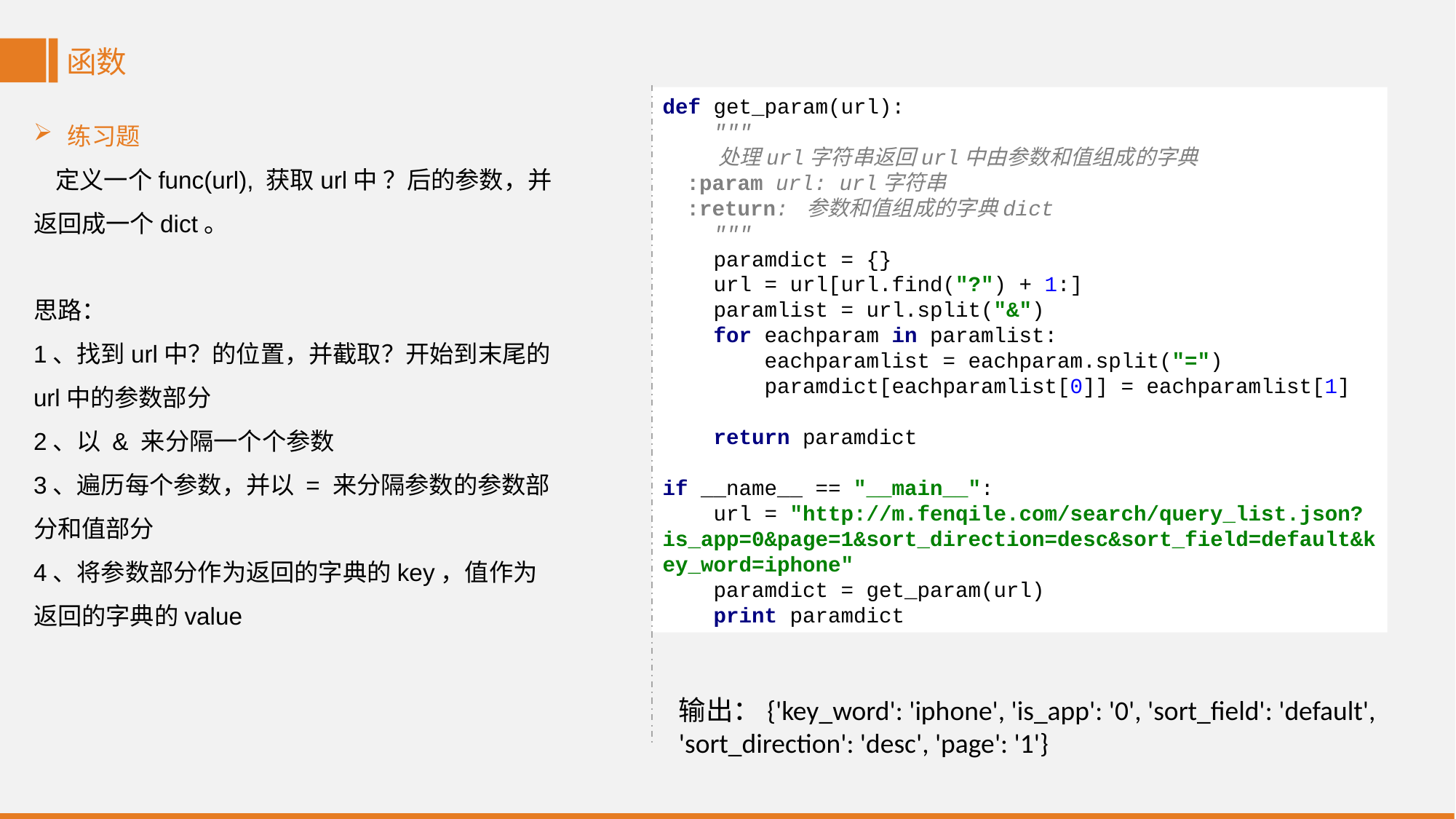

函数

def get_param(url):
    """
    处理url字符串返回url中由参数和值组成的字典
    :param url: url字符串
    :return: 参数和值组成的字典dict
    """
    paramdict = {}
    url = url[url.find("?") + 1:]
    paramlist = url.split("&")
    for eachparam in paramlist:
        eachparamlist = eachparam.split("=")
        paramdict[eachparamlist[0]] = eachparamlist[1]
    return paramdict
if __name__ == "__main__":
    url = "http://m.fenqile.com/search/query_list.json?is_app=0&page=1&sort_direction=desc&sort_field=default&key_word=iphone"
    paramdict = get_param(url)
    print paramdict
练习题
   定义一个func(url), 获取url中 ？后的参数，并返回成一个dict。

思路：
1、找到url中？的位置，并截取？开始到末尾的url中的参数部分
2、以 & 来分隔一个个参数
3、遍历每个参数，并以 = 来分隔参数的参数部分和值部分
4、将参数部分作为返回的字典的key，值作为返回的字典的value
输出：{'key_word': 'iphone', 'is_app': '0', 'sort_field': 'default', 'sort_direction': 'desc', 'page': '1'}